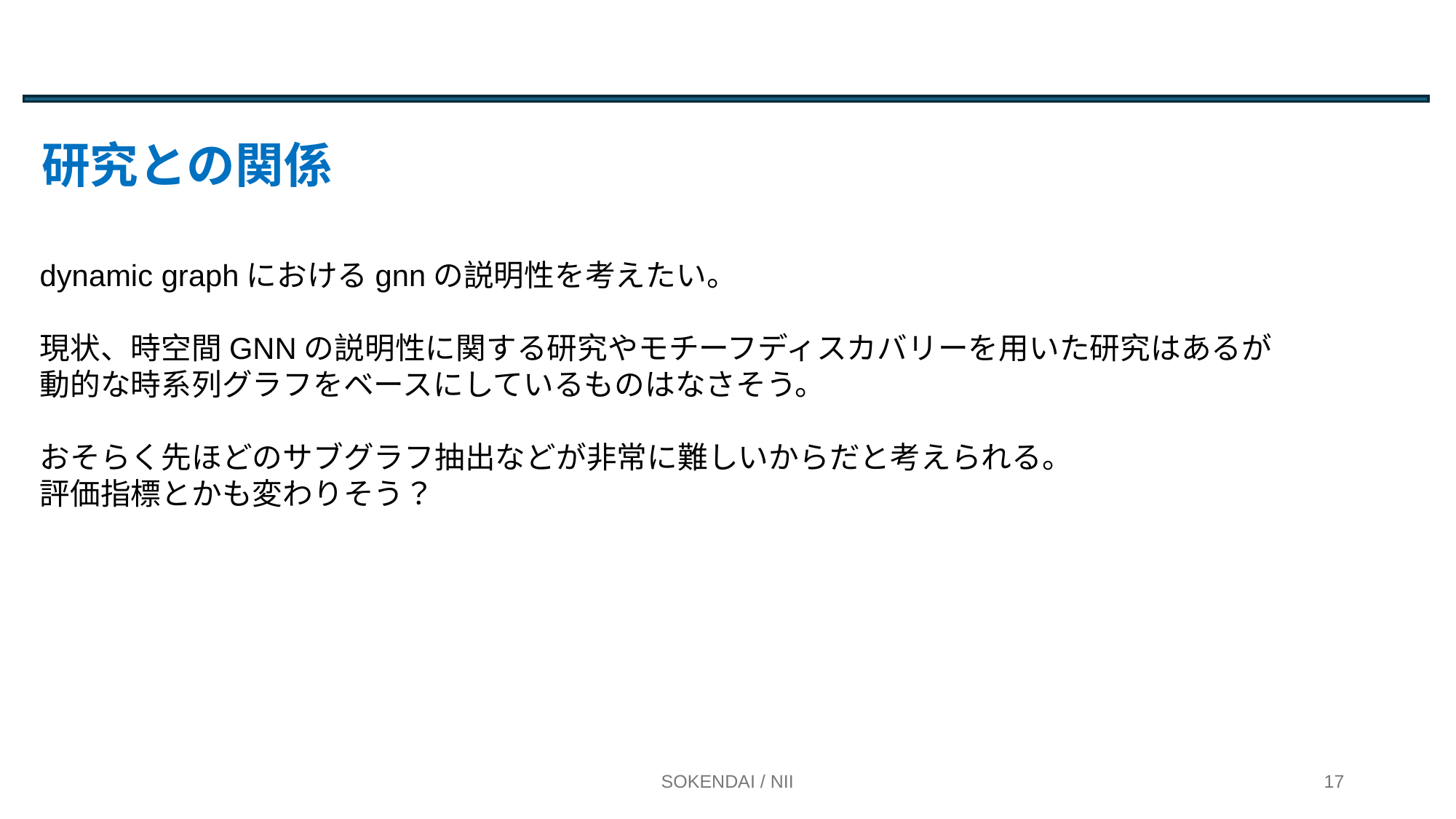

研究との関係
dynamic graphにおけるgnnの説明性を考えたい。

現状、時空間GNNの説明性に関する研究やモチーフディスカバリーを用いた研究はあるが
動的な時系列グラフをベースにしているものはなさそう。

おそらく先ほどのサブグラフ抽出などが非常に難しいからだと考えられる。
評価指標とかも変わりそう？
SOKENDAI / NII
17